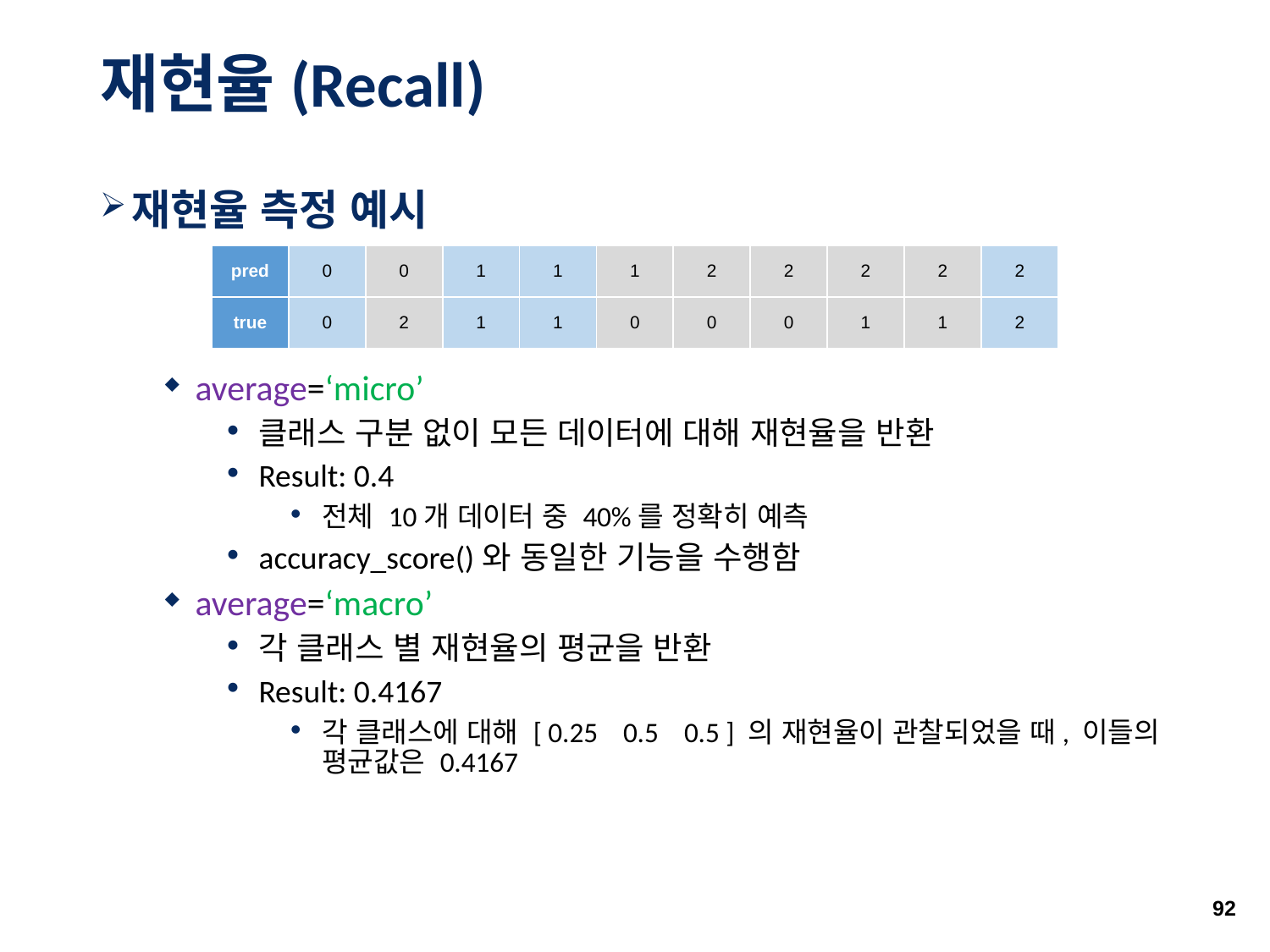

# 재현율(Recall)
재현율 측정 예시

average=‘micro’
클래스 구분 없이 모든 데이터에 대해 재현율을 반환
Result: 0.4
전체 10개 데이터 중 40%를 정확히 예측
accuracy_score()와 동일한 기능을 수행함
average=‘macro’
각 클래스 별 재현율의 평균을 반환
Result: 0.4167
각 클래스에 대해 [ 0.25    0.5    0.5 ] 의 재현율이 관찰되었을 때, 이들의 평균값은 0.4167
| pred | 0 | 0 | 1 | 1 | 1 | 2 | 2 | 2 | 2 | 2 |
| --- | --- | --- | --- | --- | --- | --- | --- | --- | --- | --- |
| true | 0 | 2 | 1 | 1 | 0 | 0 | 0 | 1 | 1 | 2 |
92